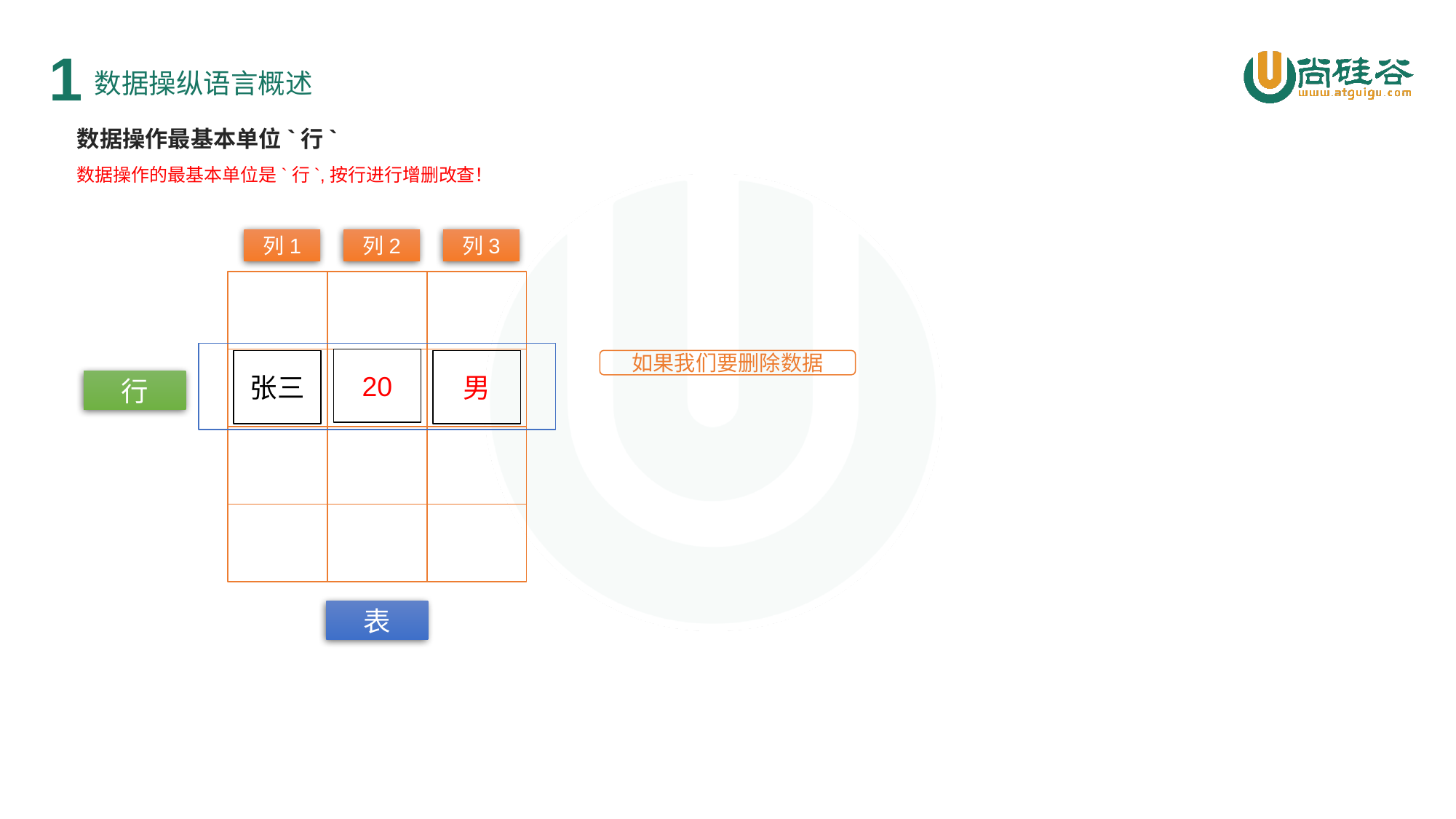

1
数据操纵语言概述
数据操作最基本单位`行`
数据操作的最基本单位是`行`,按行进行增删改查！
列2
列3
列1

如果我们要插入数据
如果我们要修改数据
18
女

20
张三
男
如果我们要删除数据
行

表

方式1：直接删除库
DROP DATABASE 数据库名;